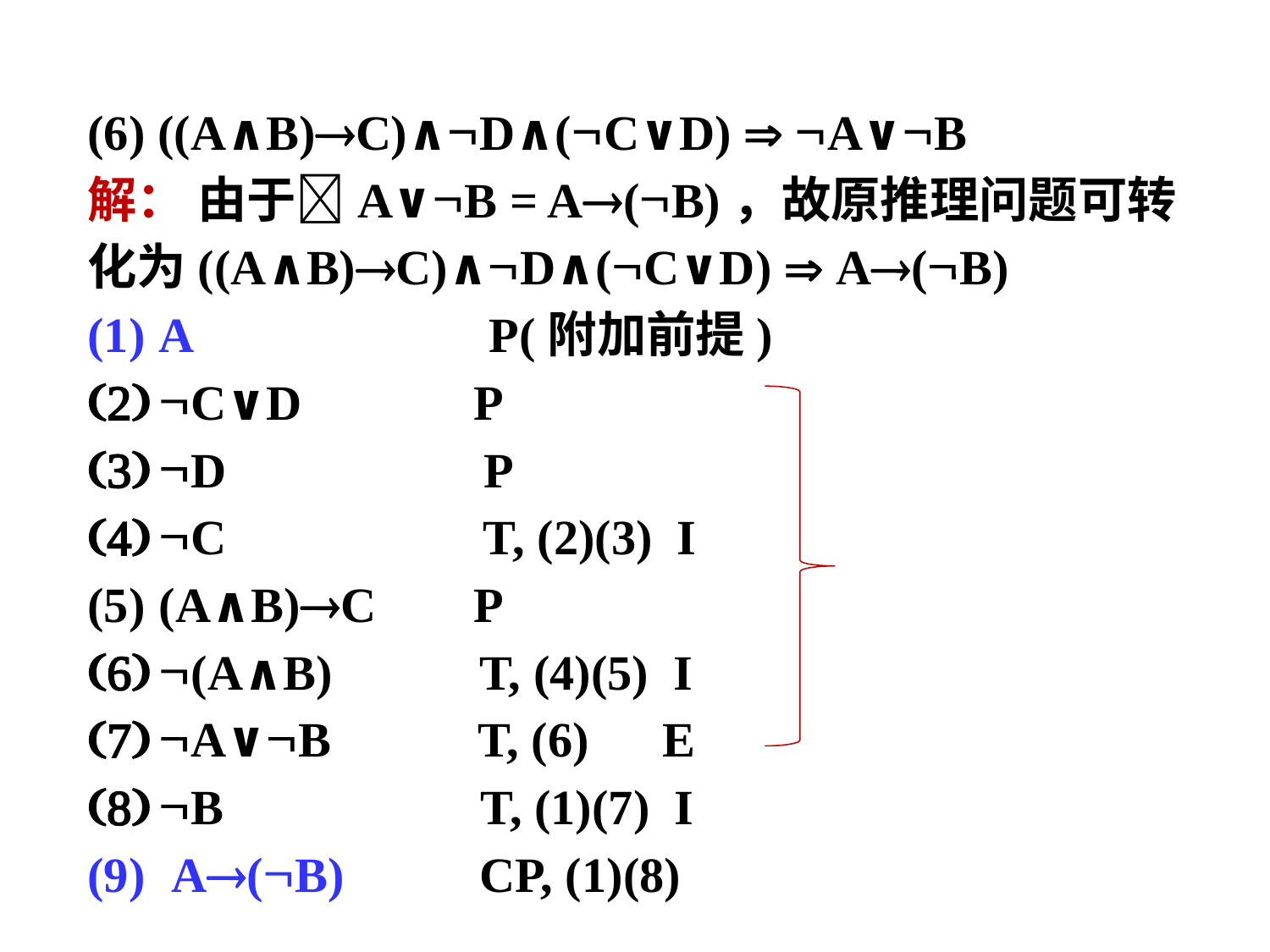

(6) ((A∧B)→C)∧¬D∧(¬C∨D) ⇒ ¬A∨¬B
解： 由于¬A∨¬B = A→(¬B)，故原推理问题可转化为((A∧B)→C)∧¬D∧(¬C∨D) ⇒ A→(¬B)
A                        P(附加前提)
¬C∨D              P
¬D                     P
¬C                     T, (2)(3)  I
(A∧B)→C        P
¬(A∧B)            T, (4)(5)  I
¬A∨¬B            T, (6)      E
¬B                     T, (1)(7)  I
 A→(¬B)           CP, (1)(8)